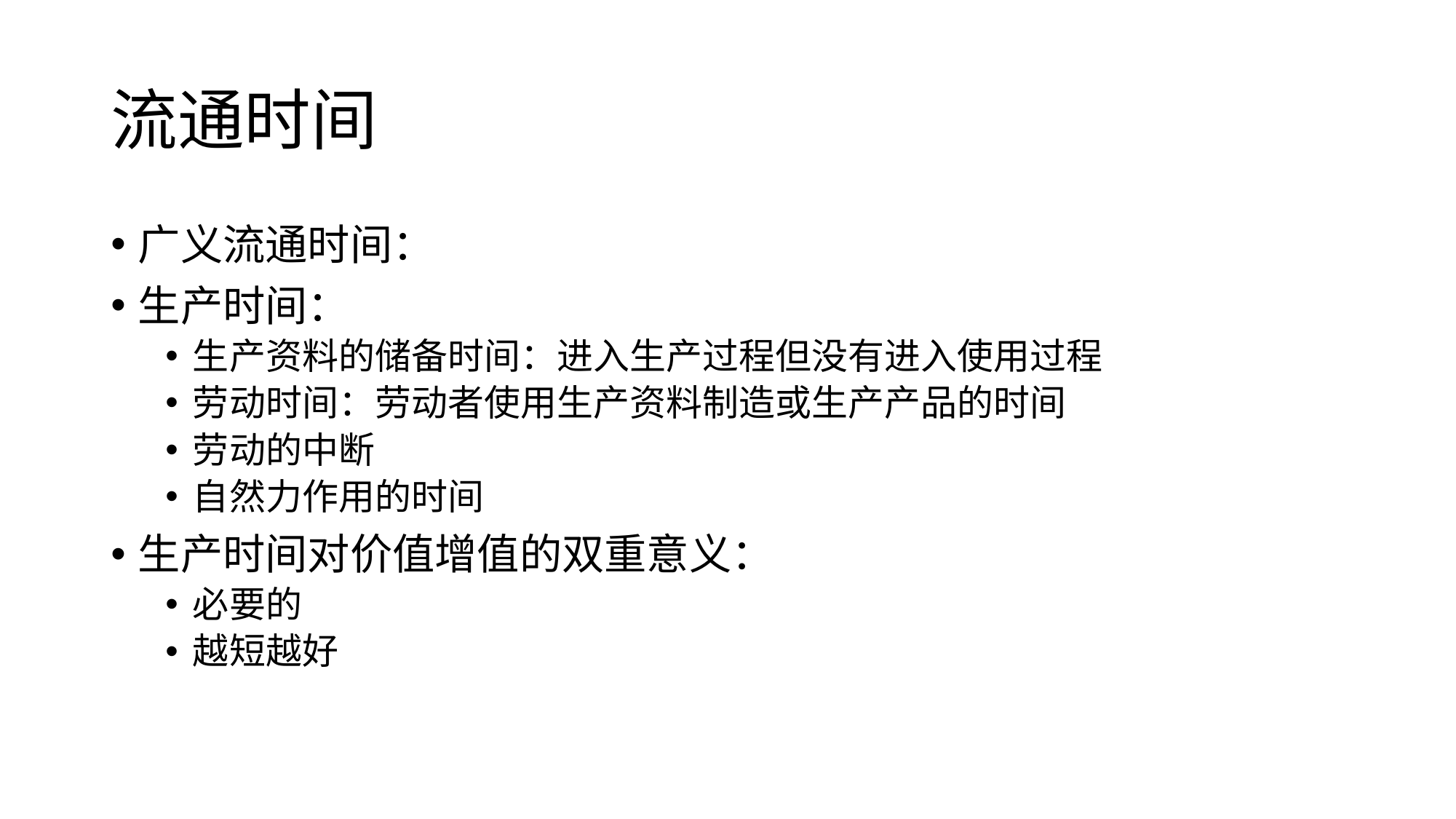

# 流通时间
广义流通时间：
生产时间：
生产资料的储备时间：进入生产过程但没有进入使用过程
劳动时间：劳动者使用生产资料制造或生产产品的时间
劳动的中断
自然力作用的时间
生产时间对价值增值的双重意义：
必要的
越短越好